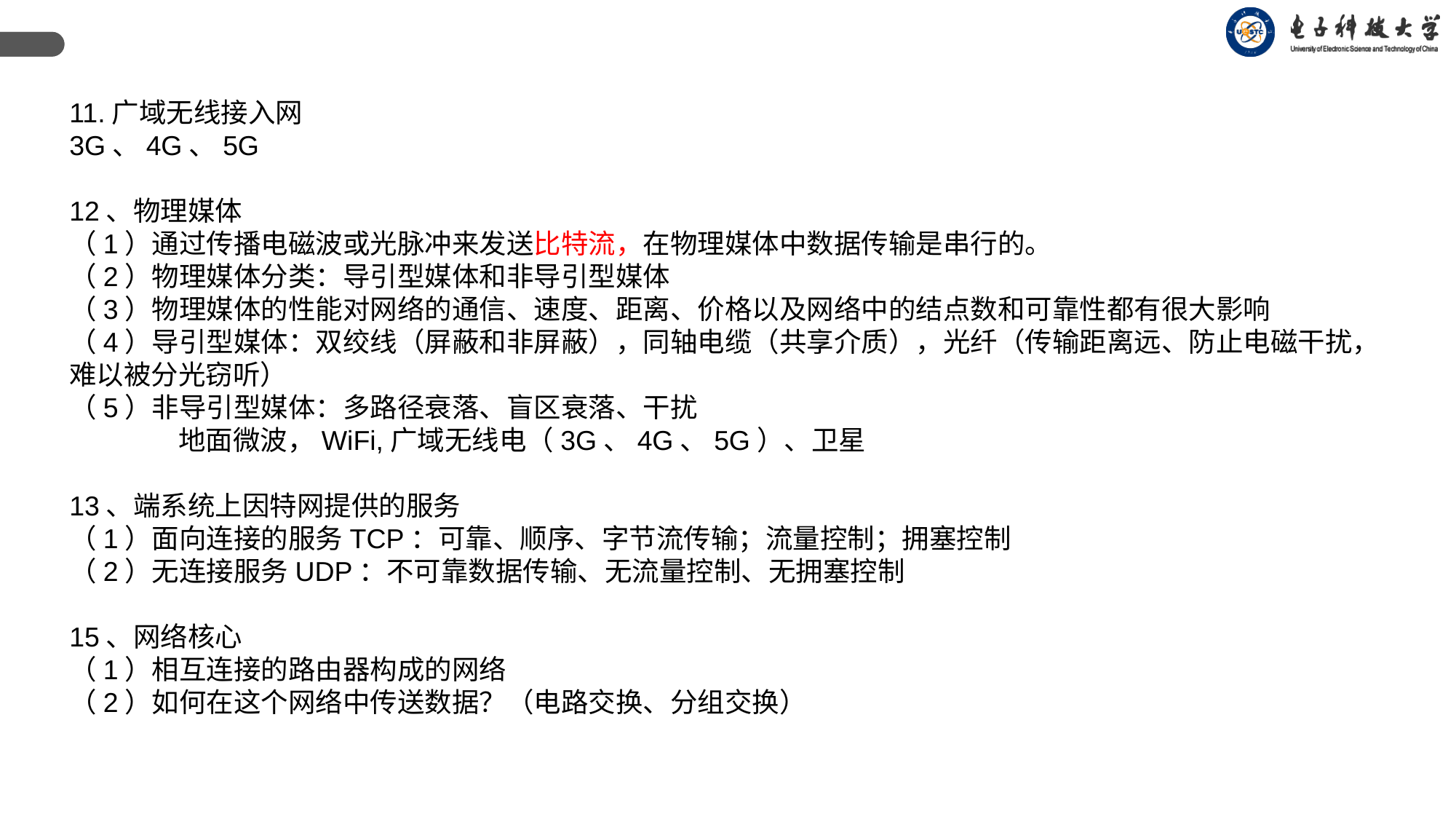

11.广域无线接入网
3G、4G、5G

12、物理媒体
（1）通过传播电磁波或光脉冲来发送比特流，在物理媒体中数据传输是串行的。
（2）物理媒体分类：导引型媒体和非导引型媒体
（3）物理媒体的性能对网络的通信、速度、距离、价格以及网络中的结点数和可靠性都有很大影响
（4）导引型媒体：双绞线（屏蔽和非屏蔽），同轴电缆（共享介质），光纤（传输距离远、防止电磁干扰，难以被分光窃听）
（5）非导引型媒体：多路径衰落、盲区衰落、干扰
	地面微波，WiFi,广域无线电（3G、4G、5G）、卫星

13、端系统上因特网提供的服务
（1）面向连接的服务TCP：可靠、顺序、字节流传输；流量控制；拥塞控制
（2）无连接服务UDP：不可靠数据传输、无流量控制、无拥塞控制

15、网络核心
（1）相互连接的路由器构成的网络
（2）如何在这个网络中传送数据？（电路交换、分组交换）